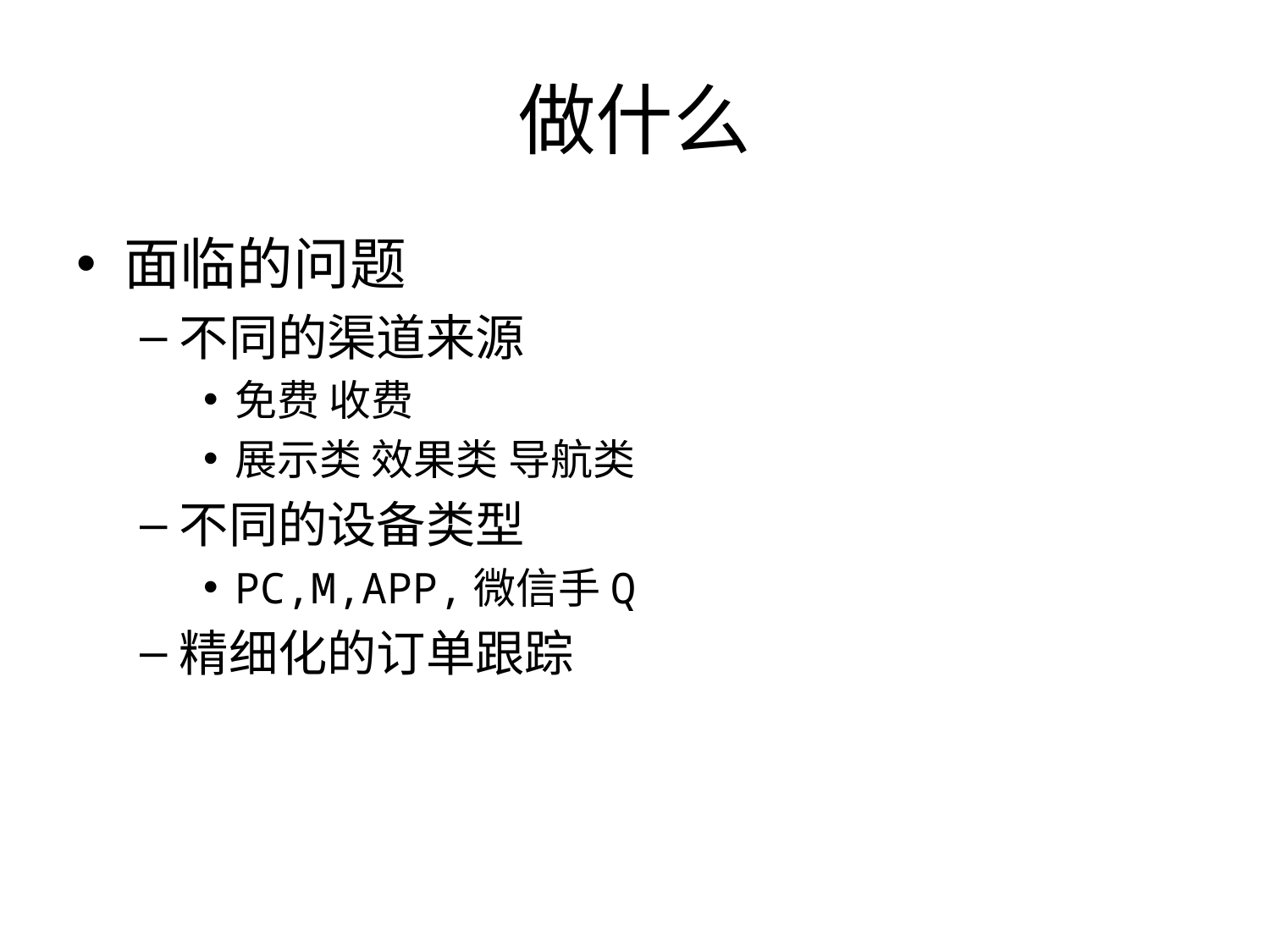

# 做什么
面临的问题
不同的渠道来源
免费 收费
展示类 效果类 导航类
不同的设备类型
PC,M,APP,微信手Q
精细化的订单跟踪